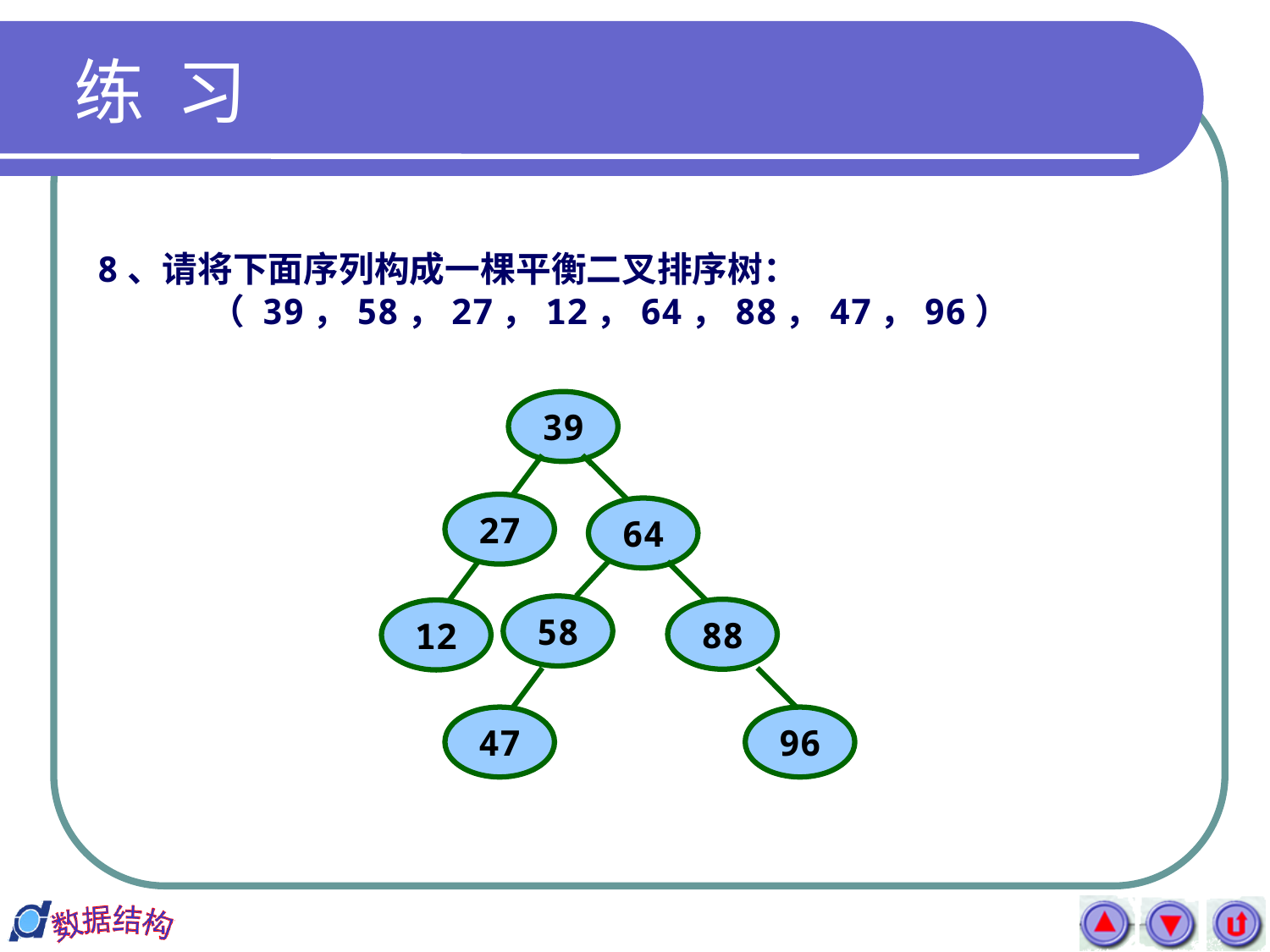

练  习
# 8、请将下面序列构成一棵平衡二叉排序树： （ 39，58，27，12，64，88，47，96）
39

27

58

64

58
88

12

64

47

96

88